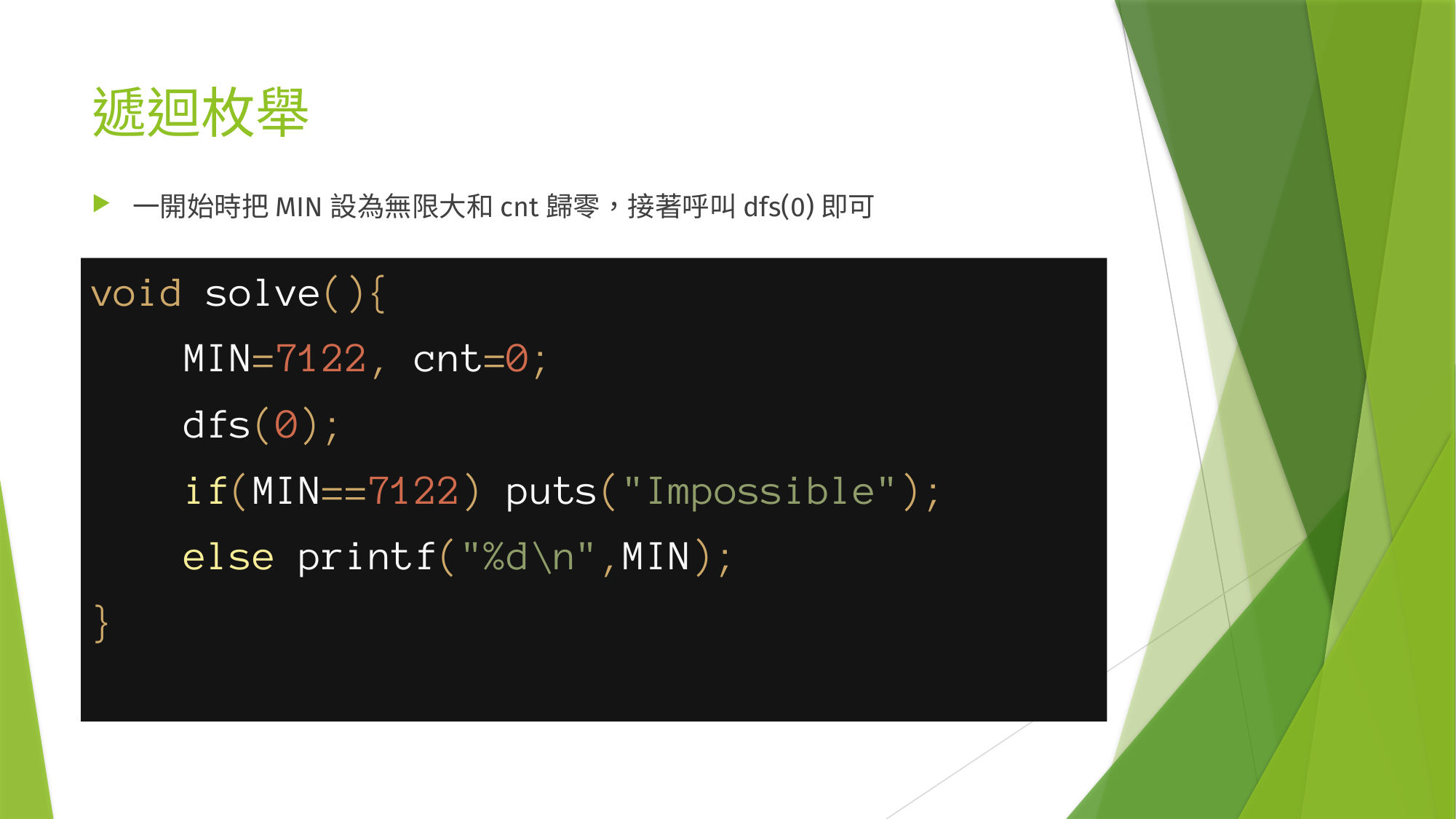

# 遞迴枚舉
一開始時把MIN設為無限大和cnt歸零，接著呼叫dfs(0)即可
void solve(){
    MIN=7122, cnt=0;
    dfs(0);
    if(MIN==7122) puts("Impossible");
    else printf("%d\n",MIN);
}